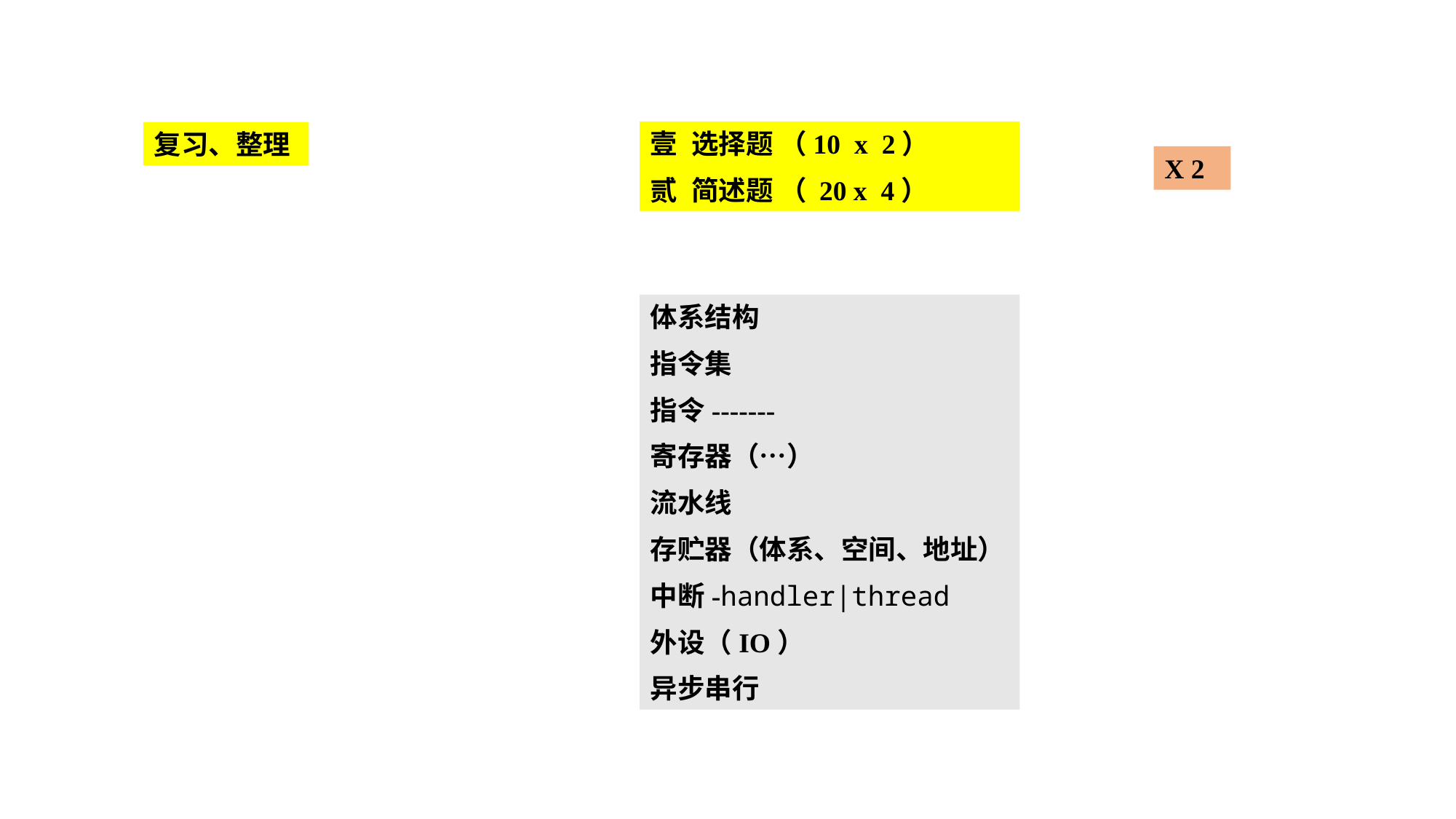

选择题 （10  x  2）
简述题 （ 20 x  4）
复习、整理
X 2
体系结构
指令集
指令-------
寄存器（…）
流水线
存贮器（体系、空间、地址）
中断-handler|thread
外设（IO）
异步串行